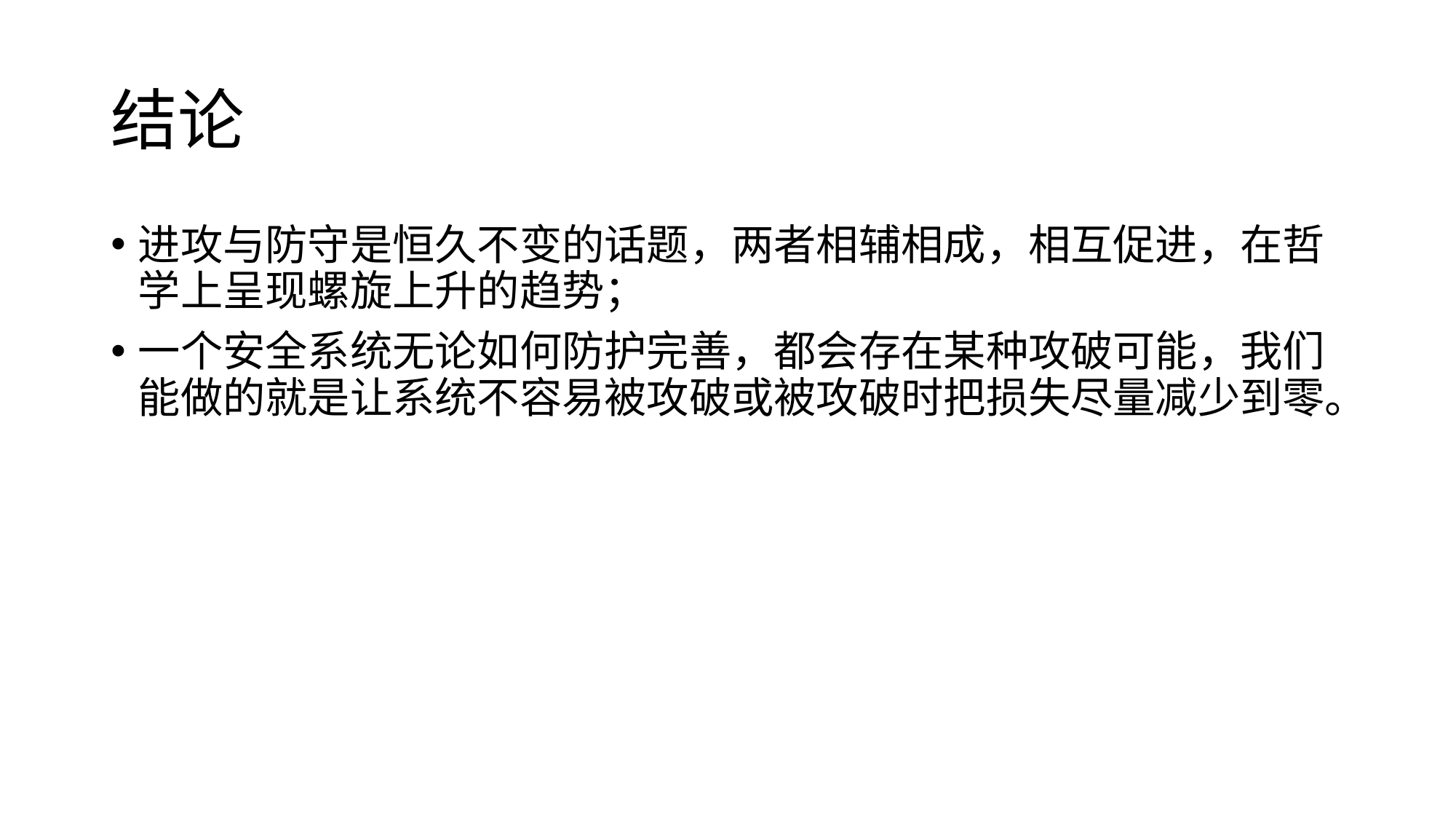

# 结论
进攻与防守是恒久不变的话题，两者相辅相成，相互促进，在哲学上呈现螺旋上升的趋势；
一个安全系统无论如何防护完善，都会存在某种攻破可能，我们能做的就是让系统不容易被攻破或被攻破时把损失尽量减少到零。